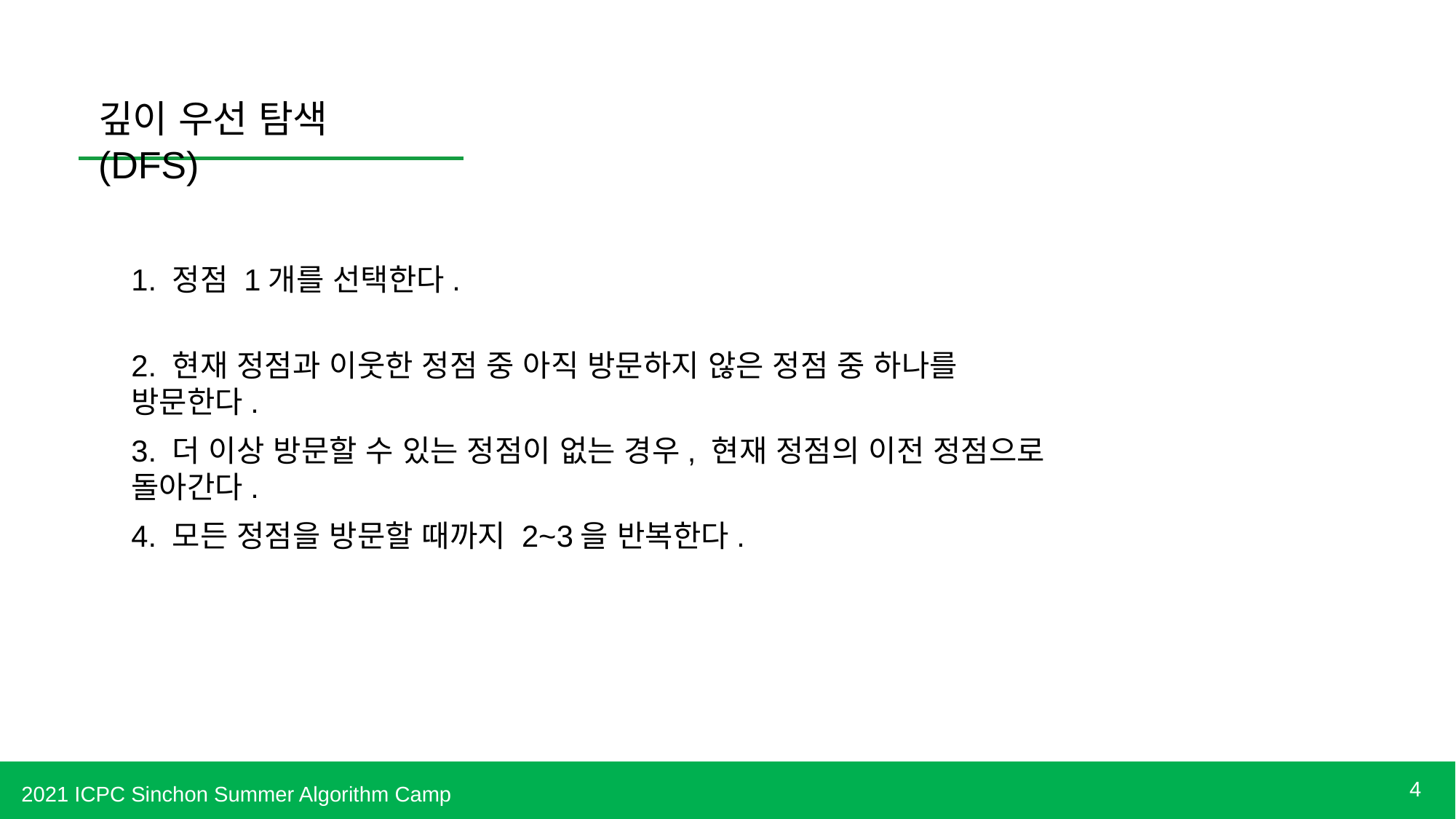

깊이 우선 탐색 (DFS)
1. 정점 1개를 선택한다.
2. 현재 정점과 이웃한 정점 중 아직 방문하지 않은 정점 중 하나를 방문한다.
3. 더 이상 방문할 수 있는 정점이 없는 경우, 현재 정점의 이전 정점으로 돌아간다.
4. 모든 정점을 방문할 때까지 2~3을 반복한다.

4
2021 ICPC Sinchon Summer Algorithm Camp